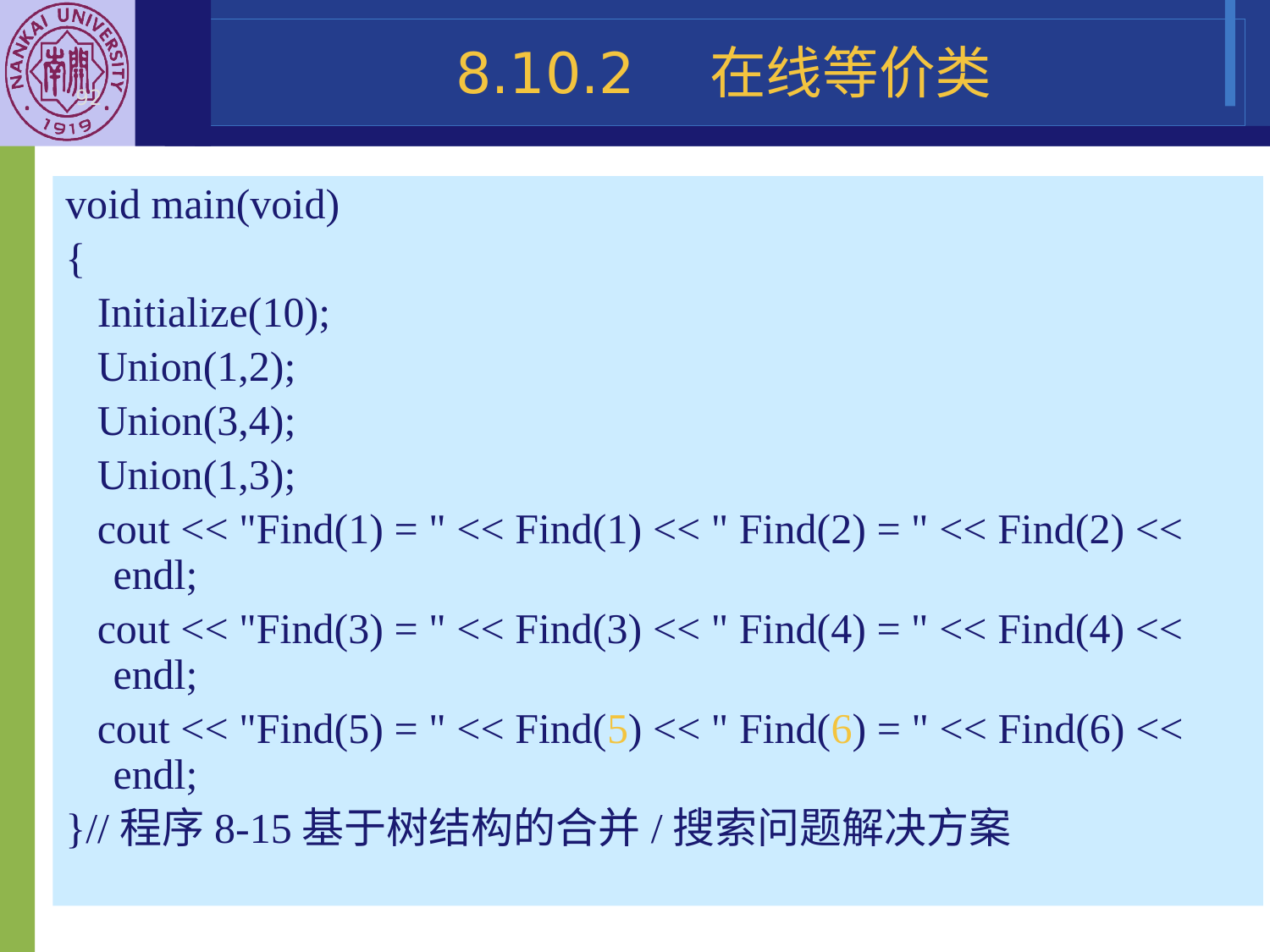

8.10.2	在线等价类
92

void main(void)
{
   Initialize(10);
   Union(1,2);
   Union(3,4);
   Union(1,3);
   cout << "Find(1) = " << Find(1) << " Find(2) = " << Find(2) << endl;
   cout << "Find(3) = " << Find(3) << " Find(4) = " << Find(4) << endl;
   cout << "Find(5) = " << Find(5) << " Find(6) = " << Find(6) << endl;
}//程序8-15基于树结构的合并/搜索问题解决方案
92